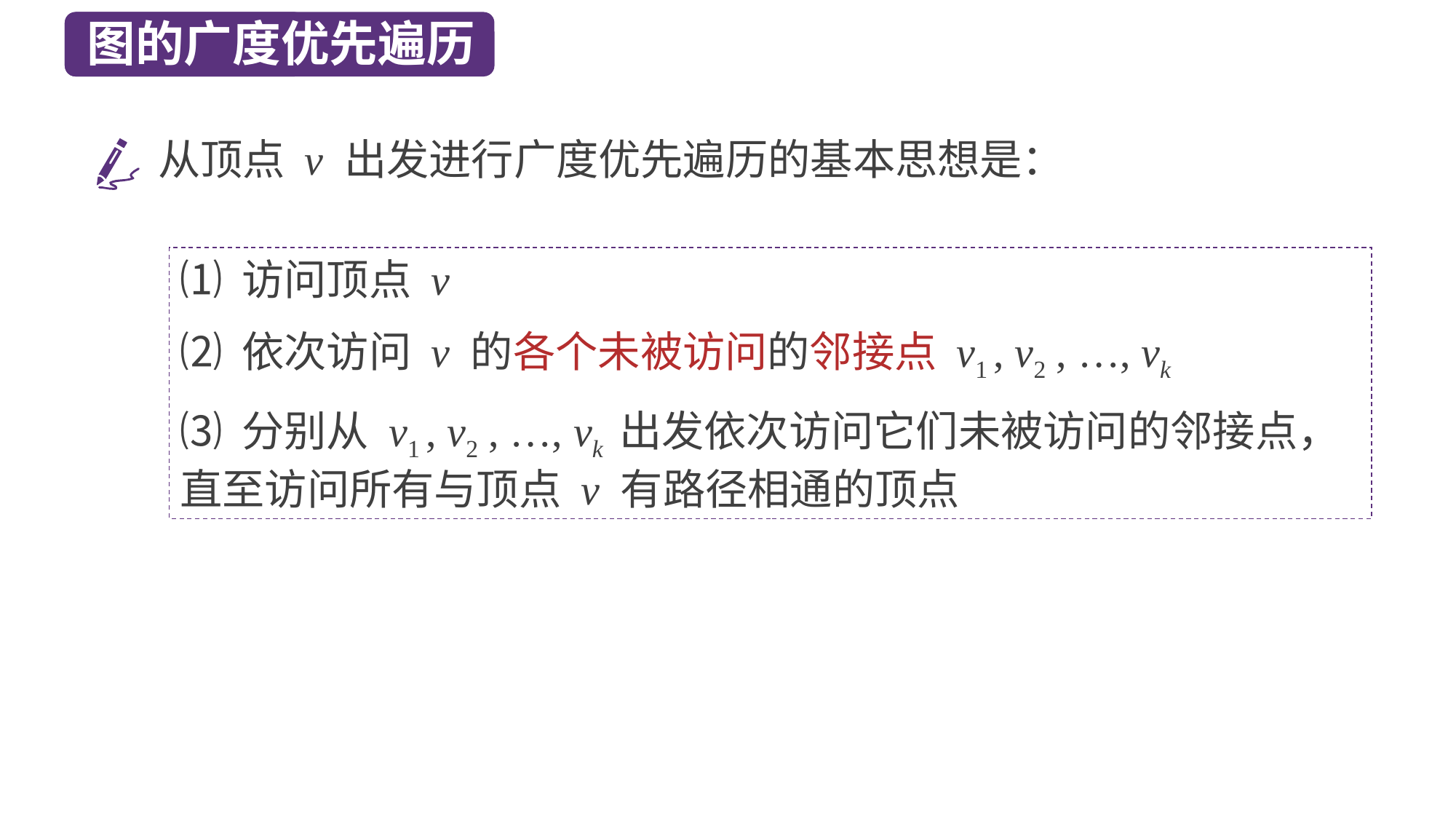

基本思想
图的广度优先遍历

从顶点 v 出发进行广度优先遍历的基本思想是：

⑴ 访问顶点 v
⑵ 依次访问 v 的各个未被访问的邻接点 v1 , v2 , …, vk
⑶ 分别从 v1 , v2 , …, vk 出发依次访问它们未被访问的邻接点，直至访问所有与顶点 v 有路径相通的顶点